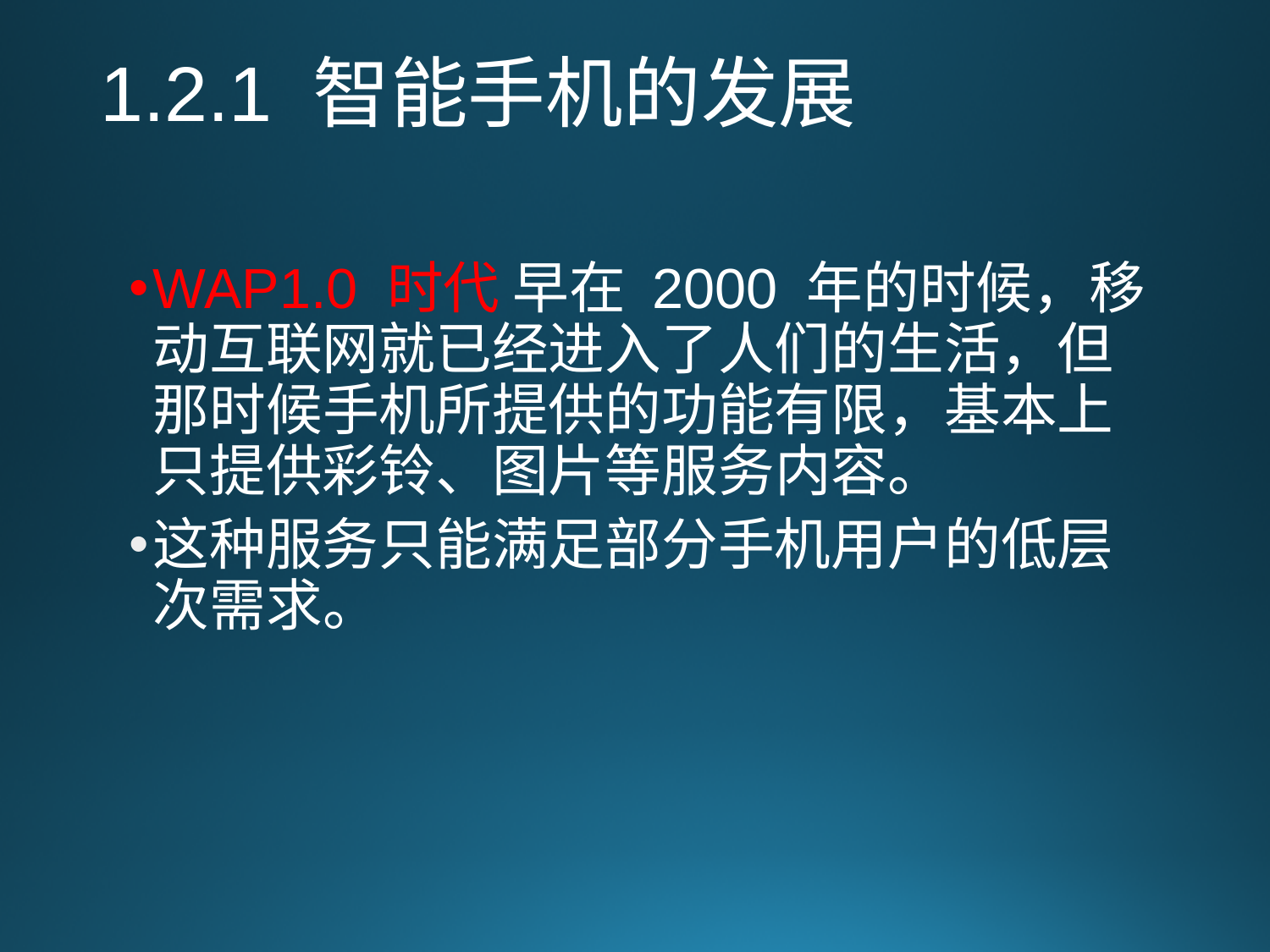

# 1.2.1 智能手机的发展
WAP1.0 时代 早在 2000 年的时候，移动互联网就已经进入了人们的生活，但那时候手机所提供的功能有限，基本上只提供彩铃、图片等服务内容。
这种服务只能满足部分手机用户的低层次需求。